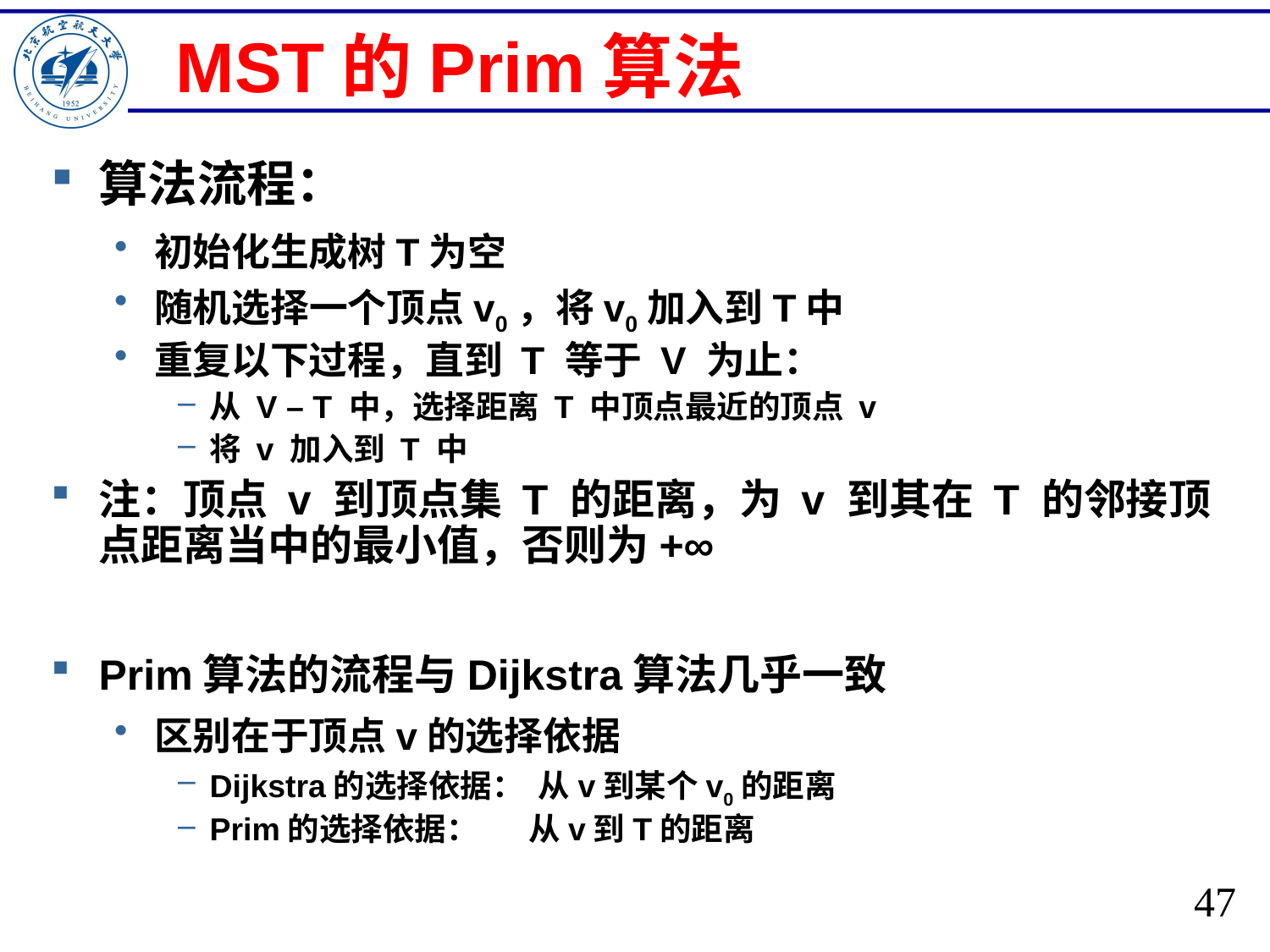

# MST的Prim算法
算法流程：
初始化生成树T为空
随机选择一个顶点v0，将v0加入到T中
重复以下过程，直到 T 等于 V 为止：
从 V – T 中，选择距离 T 中顶点最近的顶点 v
将 v 加入到 T 中
注：顶点 v 到顶点集 T 的距离，为 v 到其在 T 的邻接顶点距离当中的最小值，否则为+∞

Prim算法的流程与Dijkstra算法几乎一致
区别在于顶点v的选择依据
Dijkstra的选择依据：  从v到某个v0的距离
Prim的选择依据：       从v到T的距离